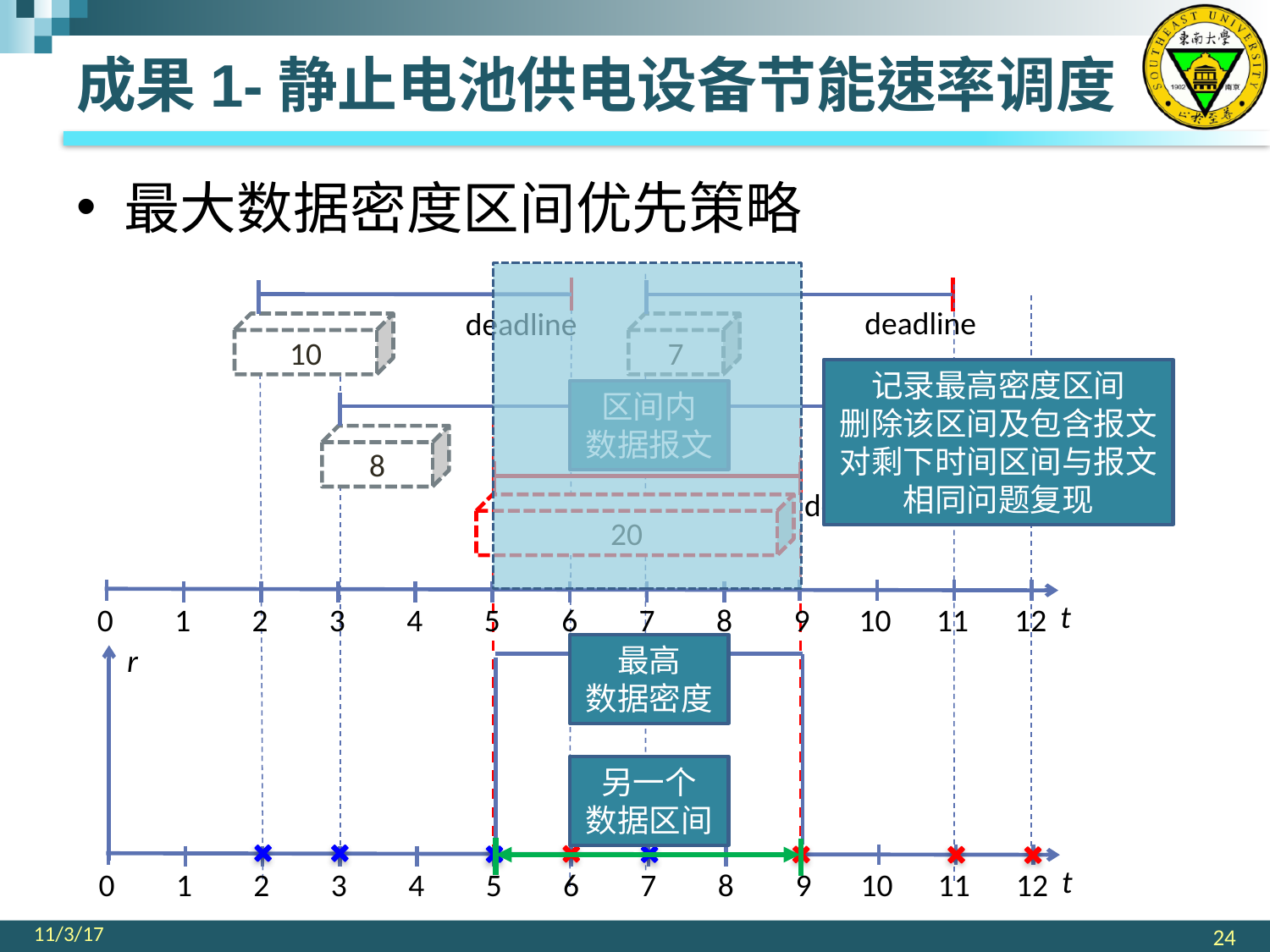

# 成果1-静止电池供电设备节能速率调度
最大数据密度区间优先策略

deadline
10
deadline
7
记录最高密度区间
删除该区间及包含报文
对剩下时间区间与报文
相同问题复现
区间内
数据报文
deadline
8
deadline
20
t
0
1
3
4
5
6
7
8
9
10
11
12
2
r
最高
数据密度
t
0
1
3
4
5
6
7
8
9
10
11
12
2
另一个
数据区间

11/3/17
24